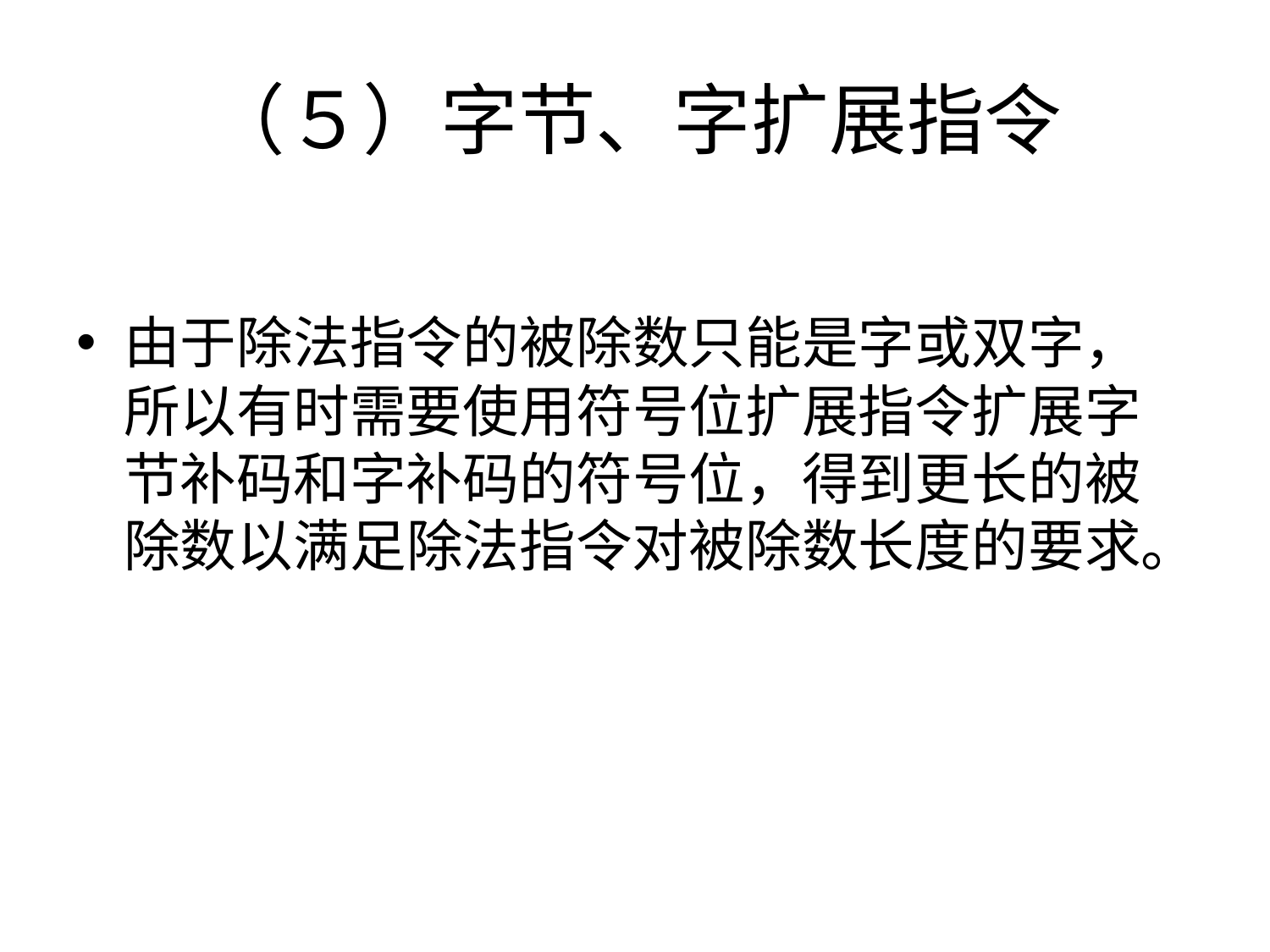

# （５）字节、字扩展指令

由于除法指令的被除数只能是字或双字，所以有时需要使用符号位扩展指令扩展字节补码和字补码的符号位，得到更长的被除数以满足除法指令对被除数长度的要求。